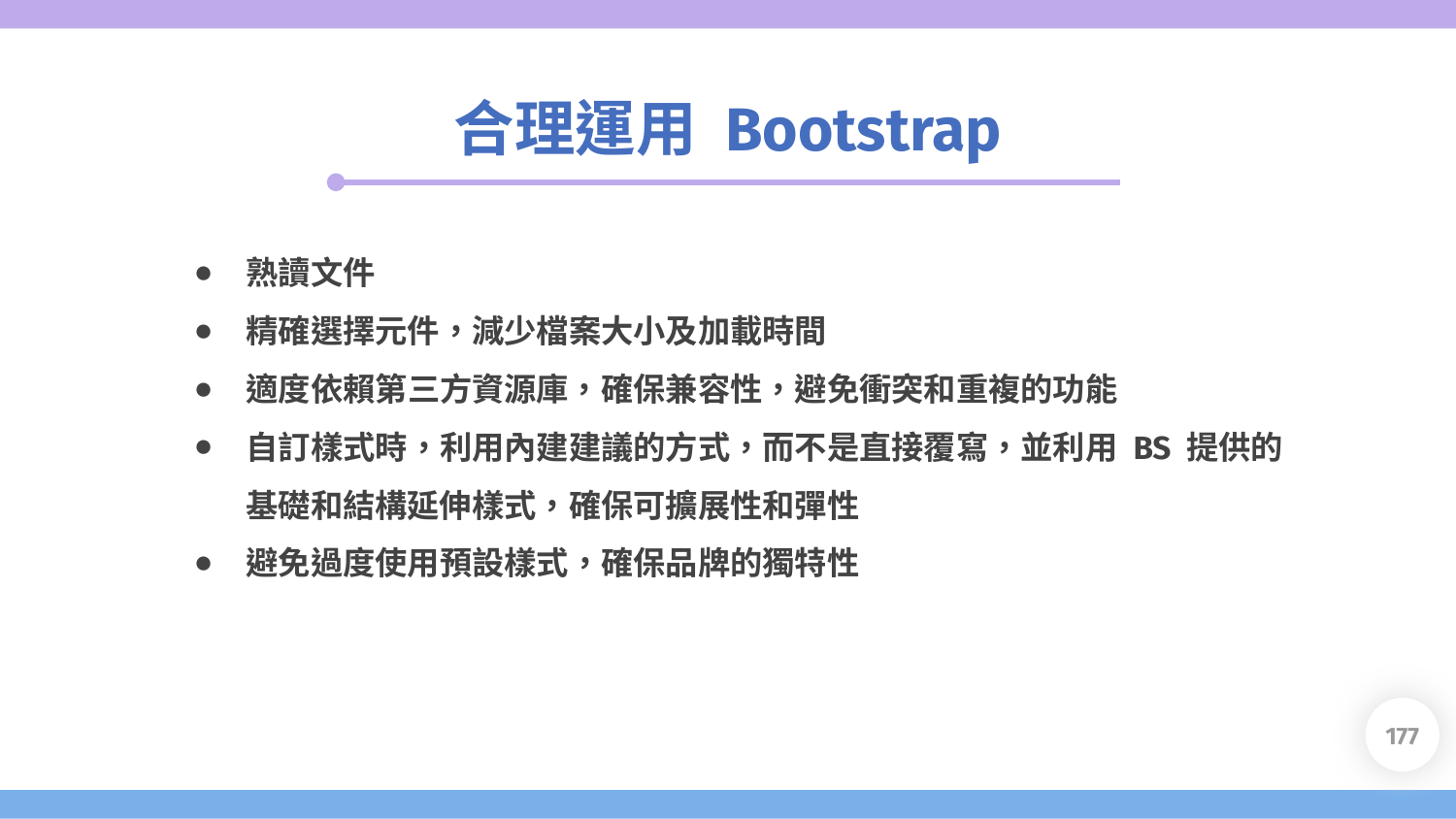

合理運用 Bootstrap
熟讀文件
精確選擇元件，減少檔案大小及加載時間
適度依賴第三方資源庫，確保兼容性，避免衝突和重複的功能
自訂樣式時，利用內建建議的方式，而不是直接覆寫，並利用 BS 提供的基礎和結構延伸樣式，確保可擴展性和彈性
避免過度使用預設樣式，確保品牌的獨特性

177